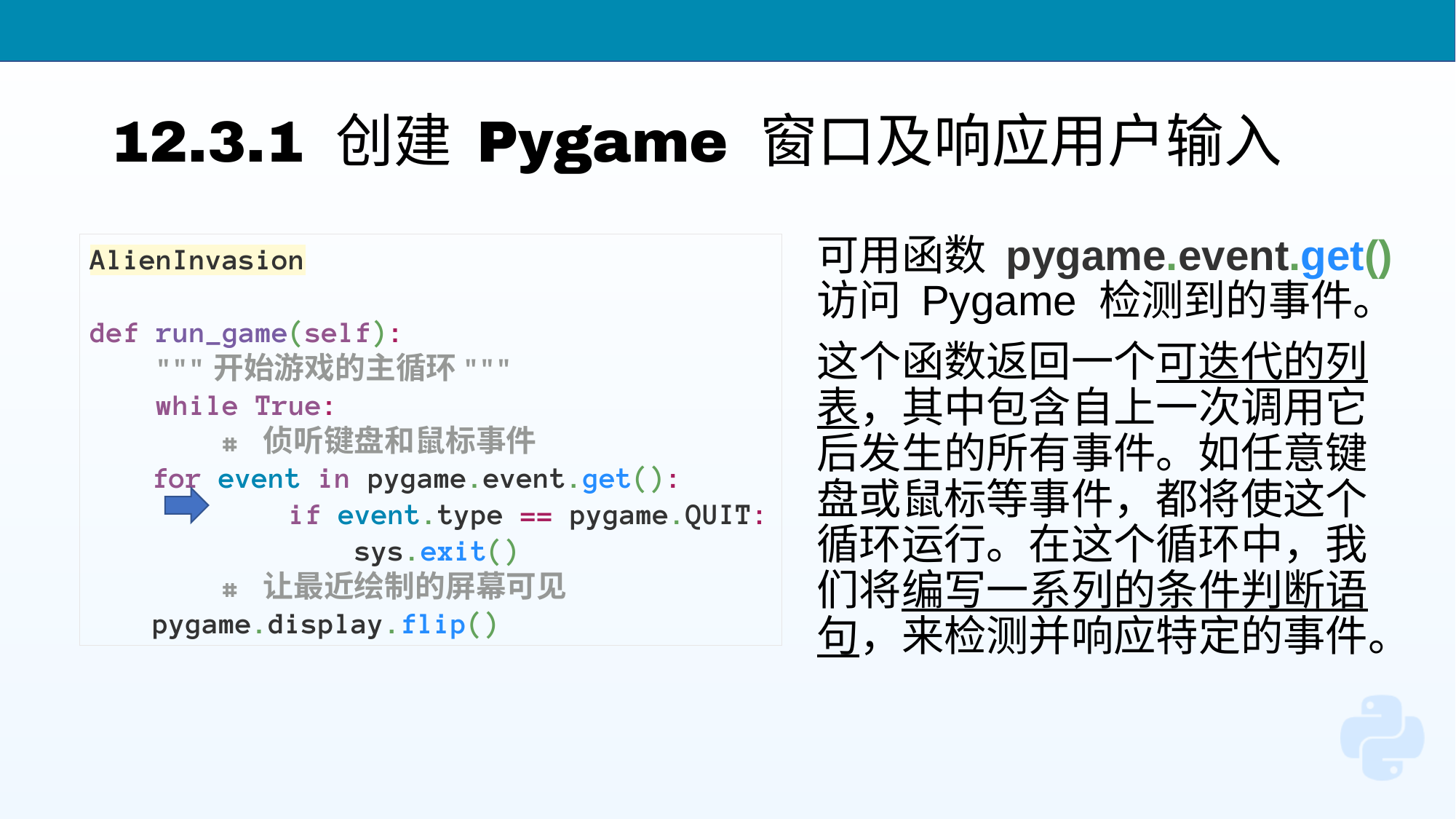

# 12.3.1 创建 Pygame 窗口及响应用户输入
可用函数 pygame.event.get() 访问 Pygame 检测到的事件。
这个函数返回一个可迭代的列表，其中包含自上一次调用它后发生的所有事件。如任意键盘或鼠标等事件，都将使这个循环运行。在这个循环中，我们将编写一系列的条件判断语句，来检测并响应特定的事件。
AlienInvasion
def run_game(self):
    """开始游戏的主循环"""
    while True:
        # 侦听键盘和鼠标事件
        for event in pygame.event.get():
            if event.type == pygame.QUIT:
                sys.exit()
        # 让最近绘制的屏幕可见
        pygame.display.flip()